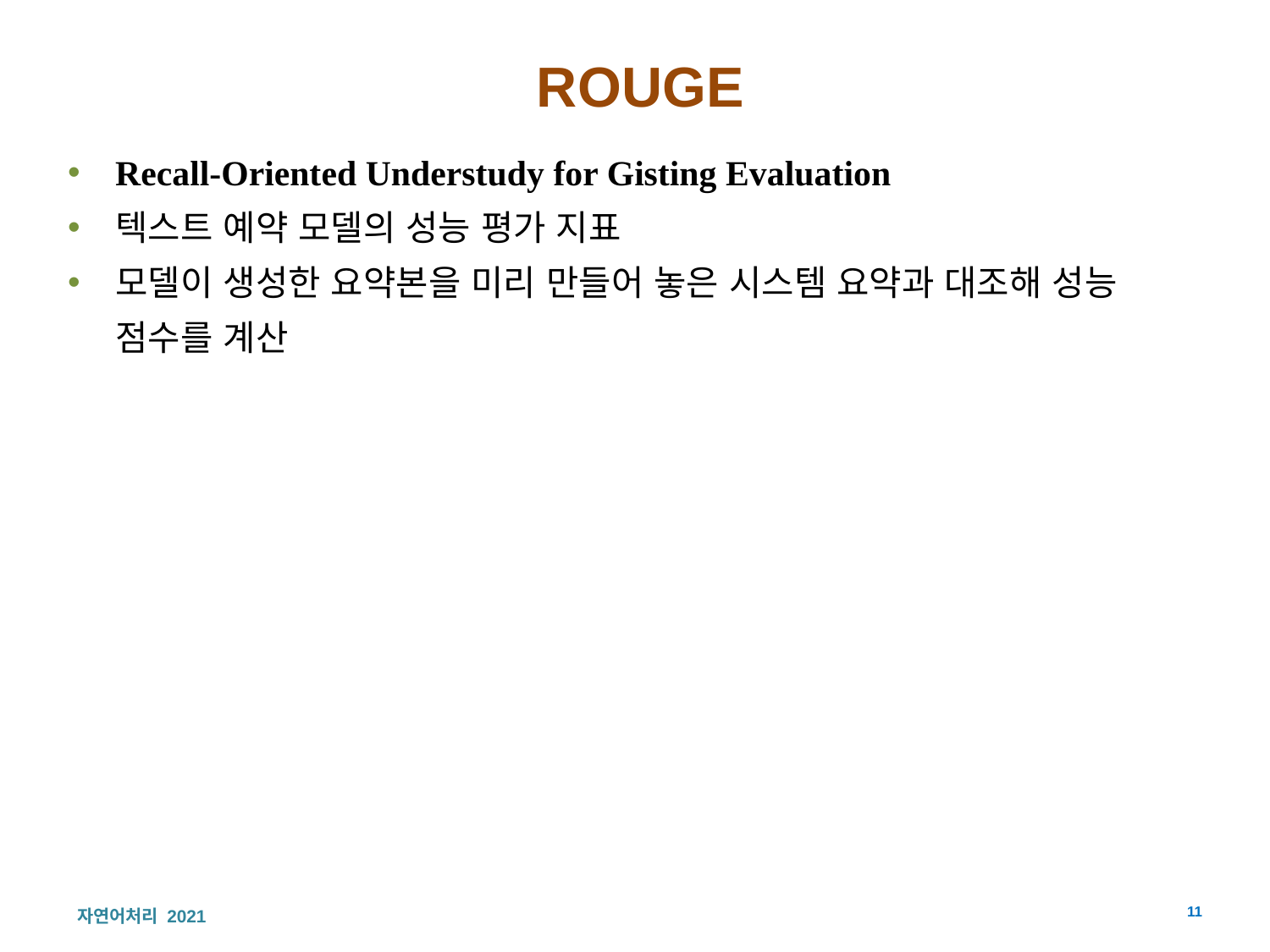

# ROUGE
Recall-Oriented Understudy for Gisting Evaluation
텍스트 예약 모델의 성능 평가 지표
모델이 생성한 요약본을 미리 만들어 놓은 시스템 요약과 대조해 성능 점수를 계산